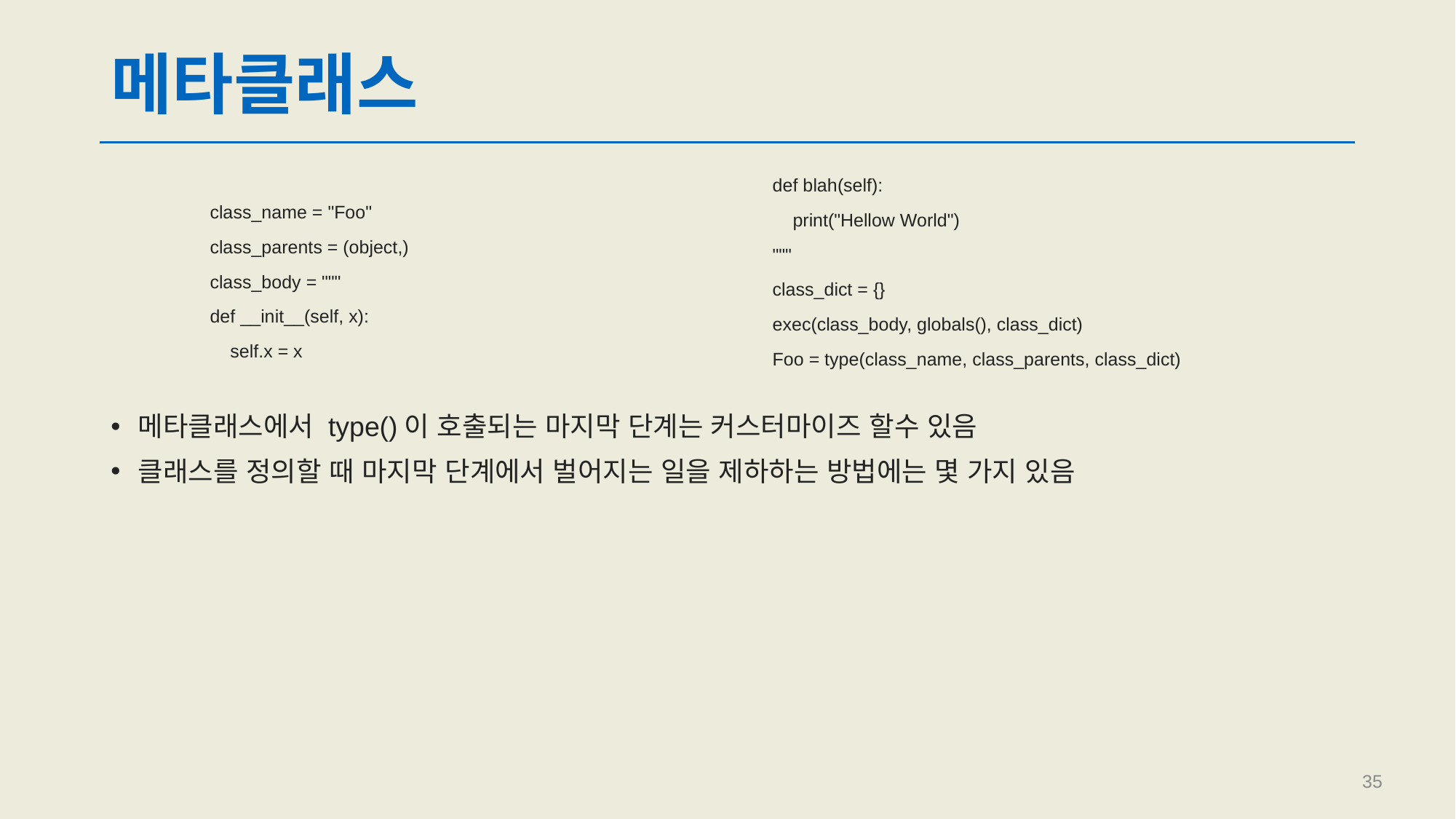

# 메타클래스
def blah(self):
    print("Hellow World")
"""
class_dict = {}
exec(class_body, globals(), class_dict)
Foo = type(class_name, class_parents, class_dict)

메타클래스에서 type()이 호출되는 마지막 단계는 커스터마이즈 할수 있음
클래스를 정의할 때 마지막 단계에서 벌어지는 일을 제하하는 방법에는 몇 가지 있음

class_name = "Foo"
class_parents = (object,)
class_body = """
def __init__(self, x):
    self.x = x
35